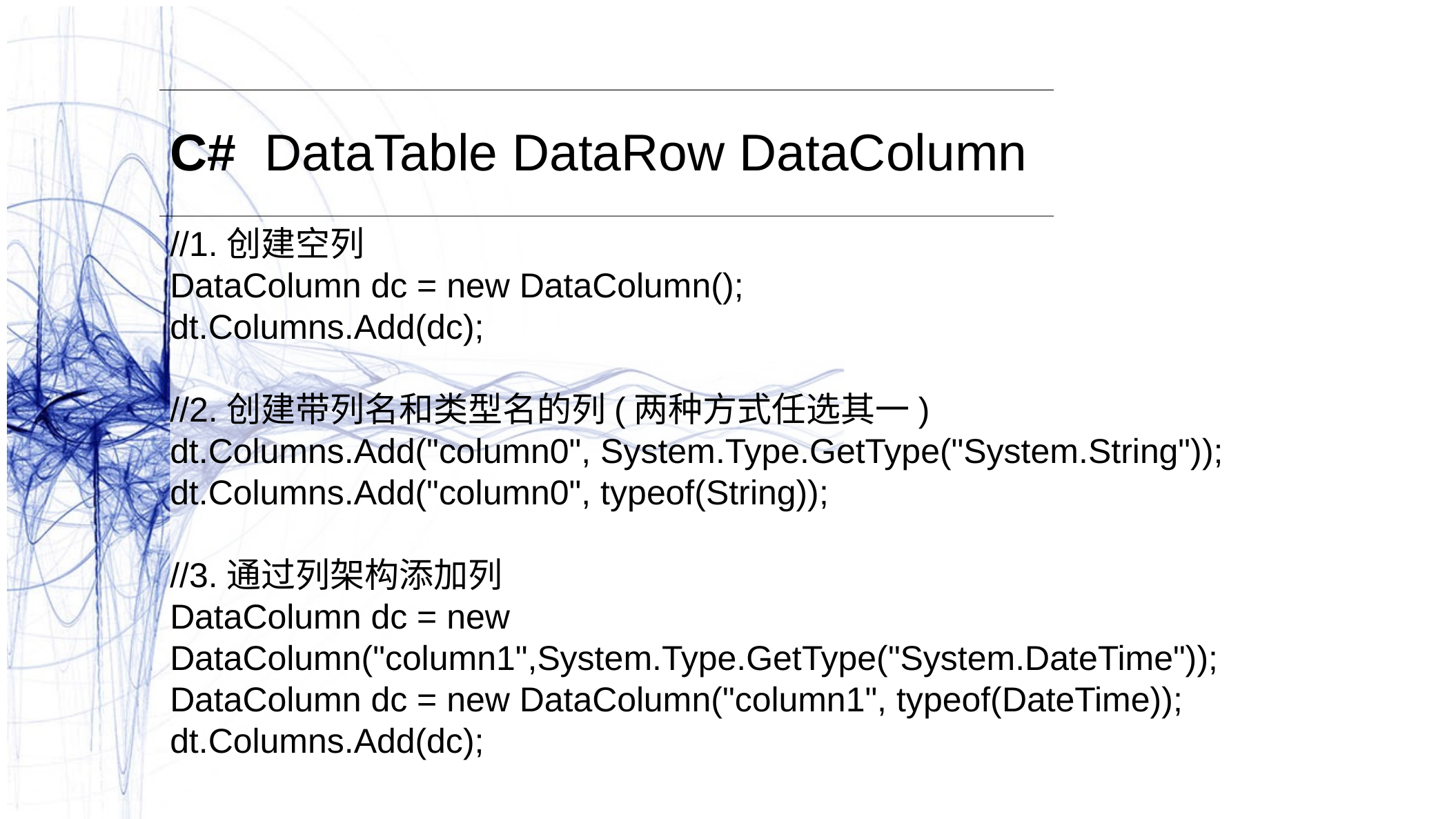

C#  DataTable DataRow DataColumn

//1.创建空列
DataColumn dc = new DataColumn();
dt.Columns.Add(dc);

//2.创建带列名和类型名的列(两种方式任选其一)
dt.Columns.Add("column0", System.Type.GetType("System.String"));
dt.Columns.Add("column0", typeof(String));

//3.通过列架构添加列
DataColumn dc = new   DataColumn("column1",System.Type.GetType("System.DateTime"));
DataColumn dc = new DataColumn("column1", typeof(DateTime));
dt.Columns.Add(dc);